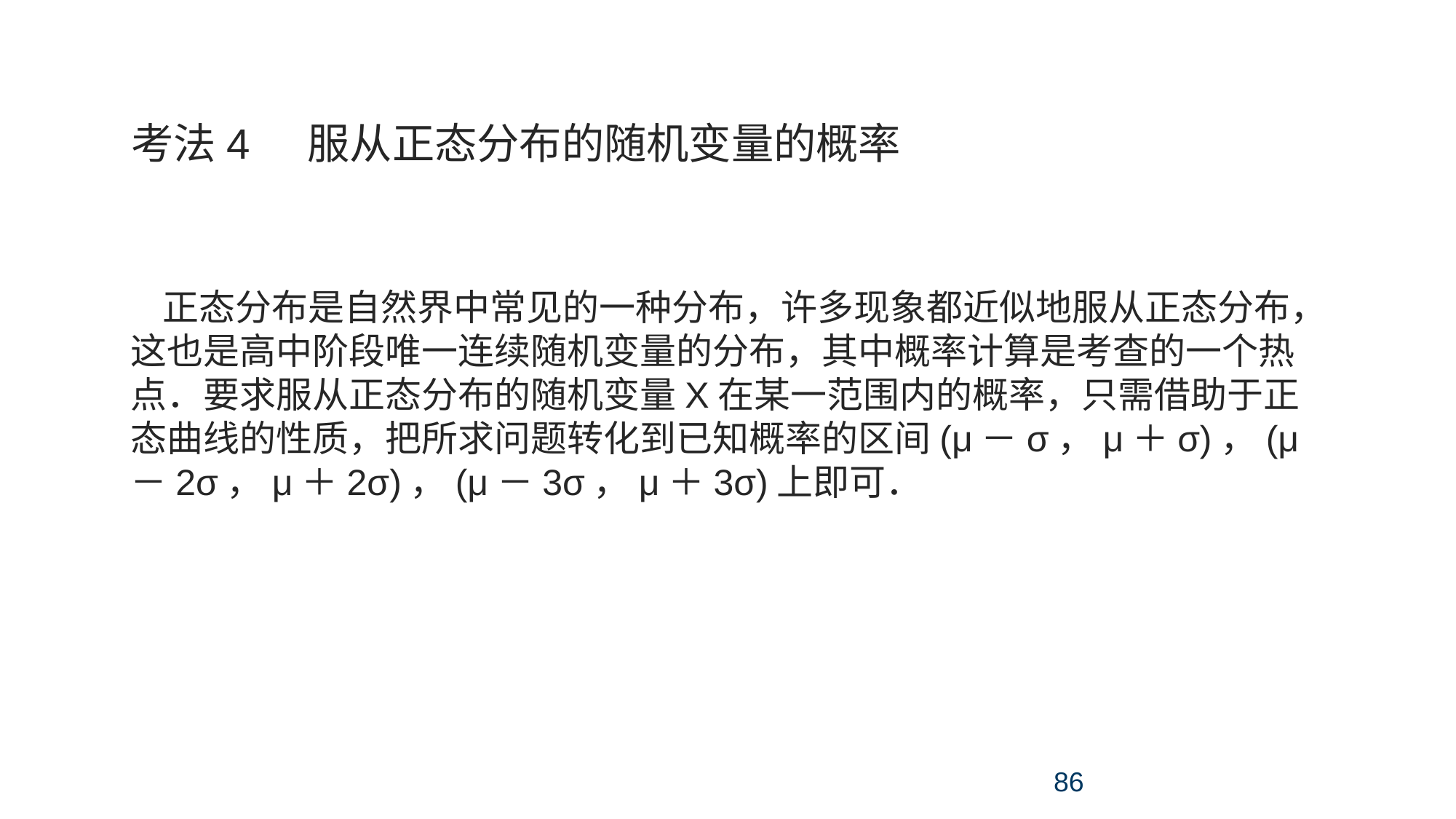

考点三  条件概率、独立性试验、二项分布和正态分布
考法4    服从正态分布的随机变量的概率
正态分布是自然界中常见的一种分布，许多现象都近似地服从正态分布，这也是高中阶段唯一连续随机变量的分布，其中概率计算是考查的一个热点．要求服从正态分布的随机变量X在某一范围内的概率，只需借助于正态曲线的性质，把所求问题转化到已知概率的区间(μ－σ，μ＋σ)，(μ－2σ，μ＋2σ)，(μ－3σ，μ＋3σ)上即可．
86